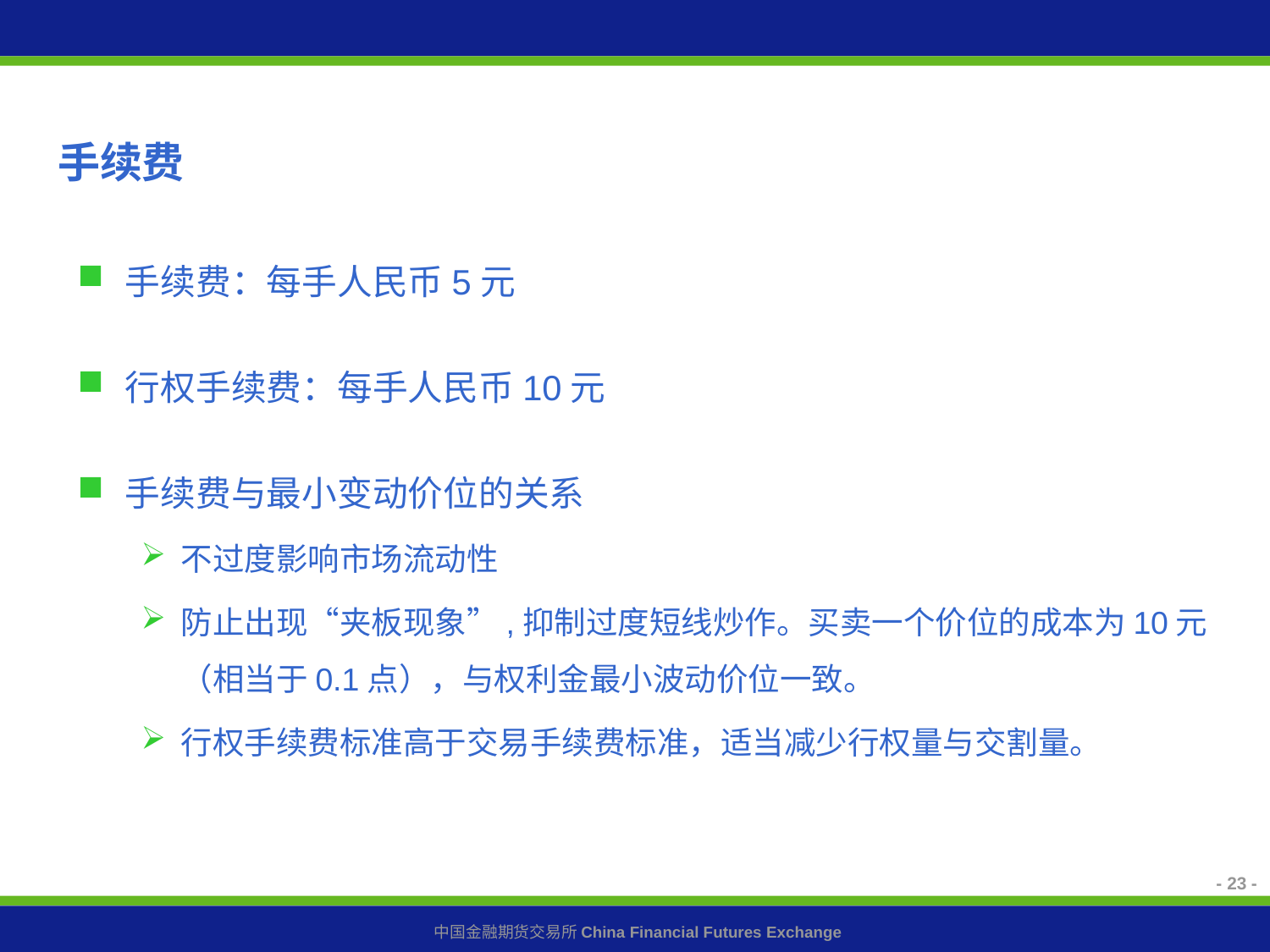

# 手续费
手续费：每手人民币5元

行权手续费：每手人民币10元

手续费与最小变动价位的关系
不过度影响市场流动性
防止出现“夹板现象”,抑制过度短线炒作。买卖一个价位的成本为10元（相当于0.1点），与权利金最小波动价位一致。
行权手续费标准高于交易手续费标准，适当减少行权量与交割量。
- 23 -